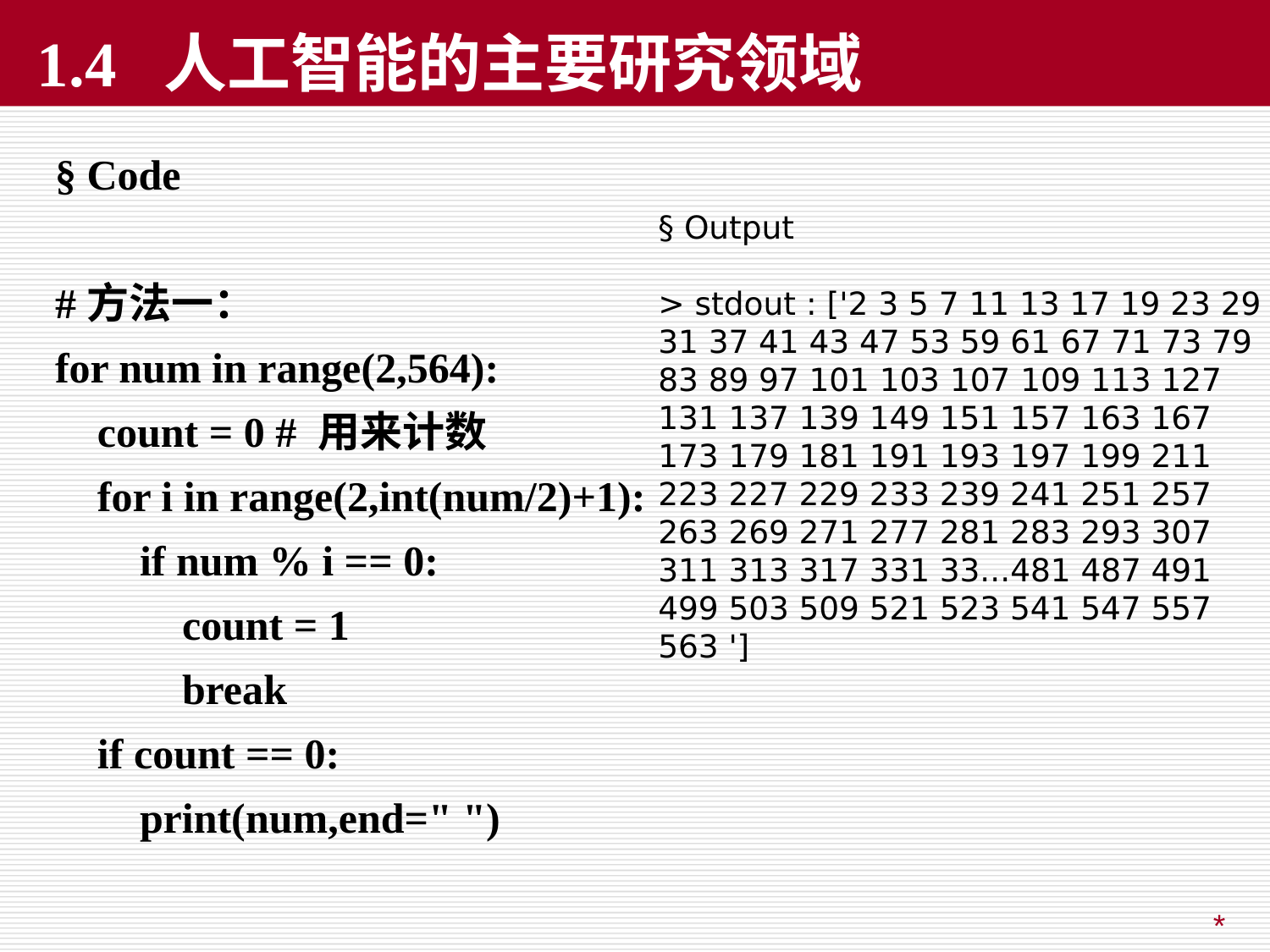

# 1.4  人工智能的主要研究领域
§ Code

#方法一：
for num in range(2,564):
    count = 0 # 用来计数
    for i in range(2,int(num/2)+1):
        if num % i == 0:
            count = 1
            break
    if count == 0:
        print(num,end=" ")
§ Output

> stdout : ['2 3 5 7 11 13 17 19 23 29 31 37 41 43 47 53 59 61 67 71 73 79 83 89 97 101 103 107 109 113 127 131 137 139 149 151 157 163 167 173 179 181 191 193 197 199 211 223 227 229 233 239 241 251 257 263 269 271 277 281 283 293 307 311 313 317 331 33...481 487 491 499 503 509 521 523 541 547 557 563 ']
*